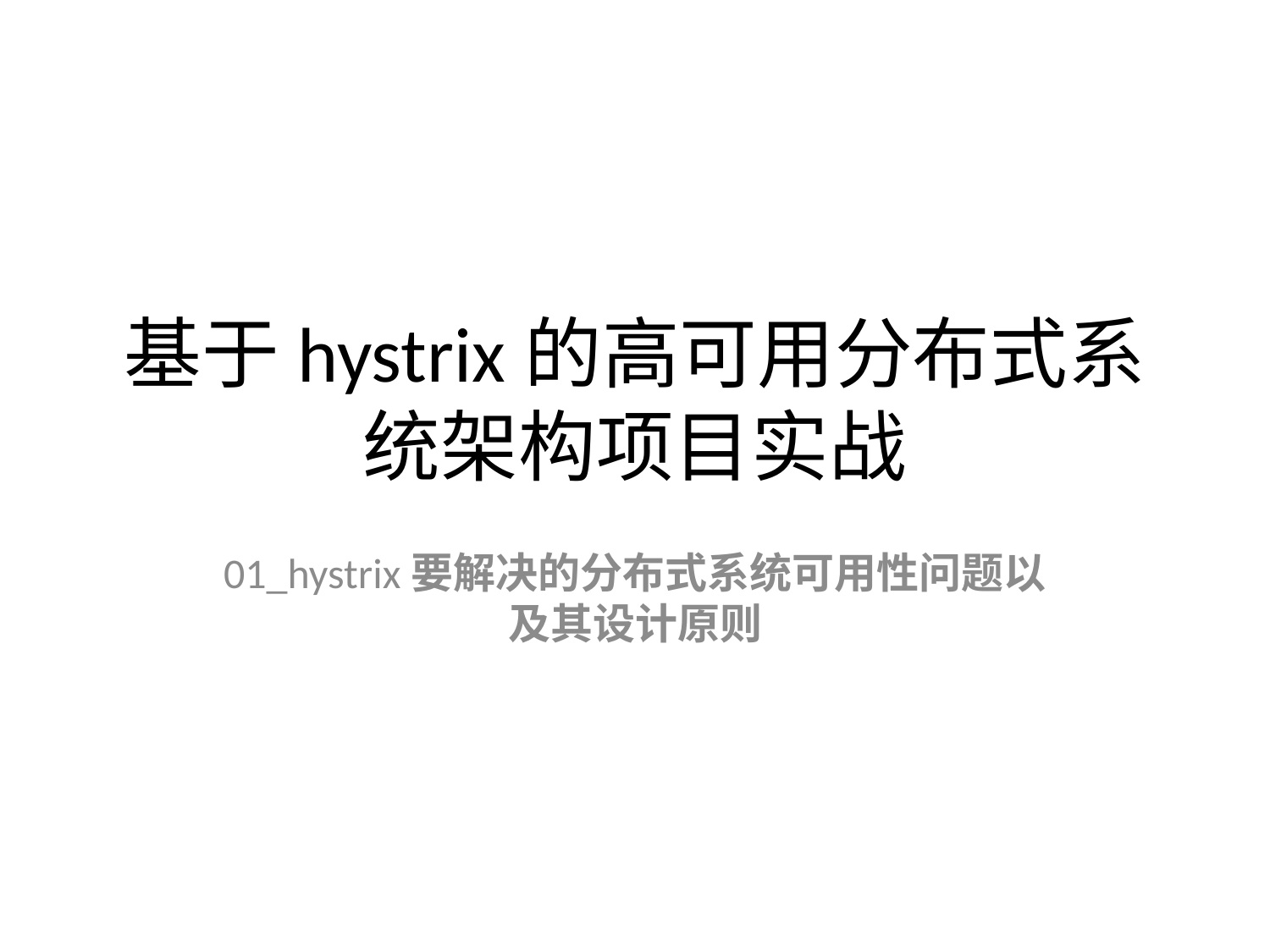

# 基于hystrix的高可用分布式系统架构项目实战
01_hystrix要解决的分布式系统可用性问题以及其设计原则